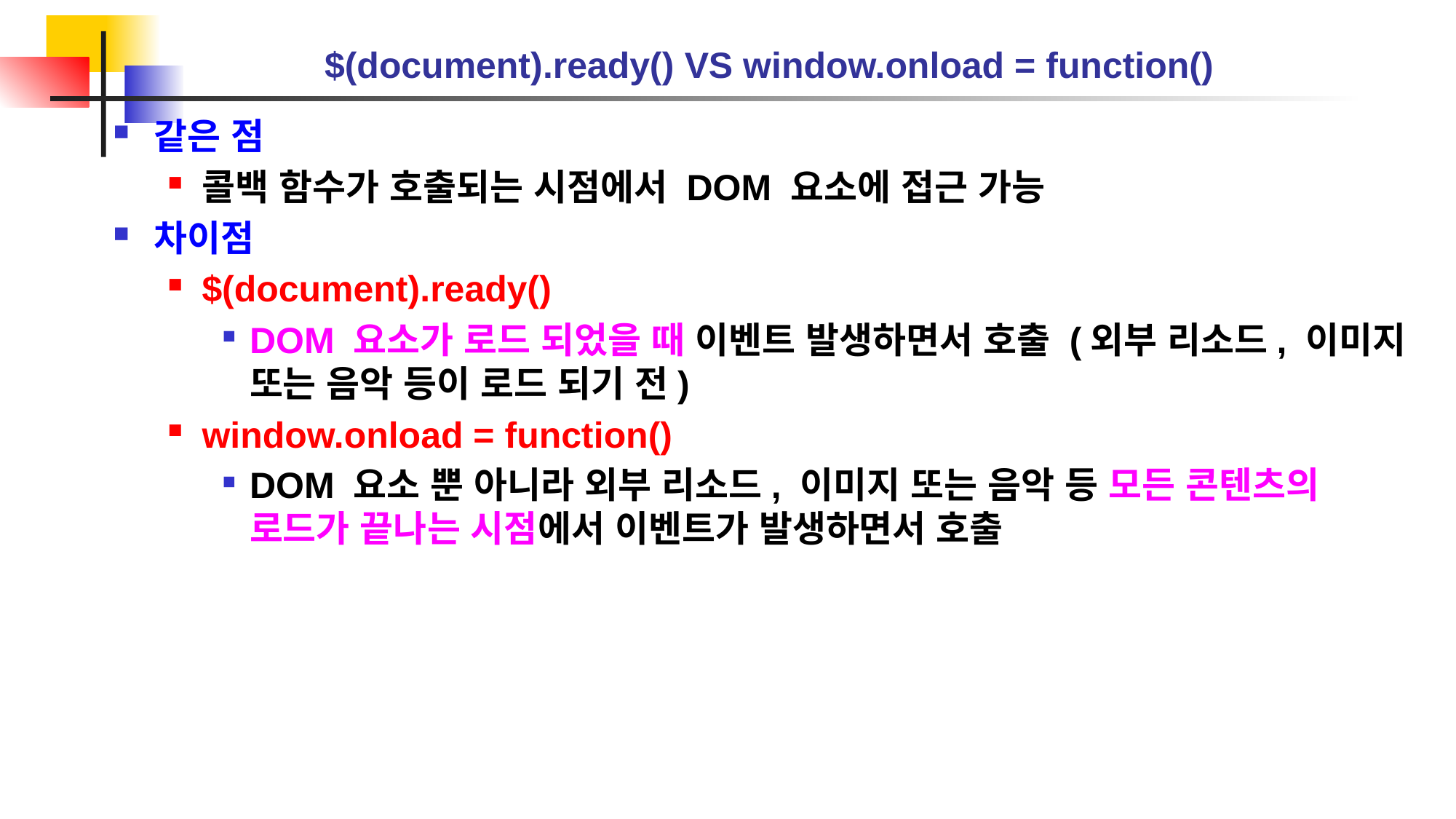

# $(document).ready() VS window.onload = function()
같은 점
콜백 함수가 호출되는 시점에서 DOM 요소에 접근 가능
차이점
$(document).ready()
DOM 요소가 로드 되었을 때 이벤트 발생하면서 호출 (외부 리소드, 이미지 또는 음악 등이 로드 되기 전)
window.onload = function()
DOM 요소 뿐 아니라 외부 리소드, 이미지 또는 음악 등 모든 콘텐츠의 로드가 끝나는 시점에서 이벤트가 발생하면서 호출